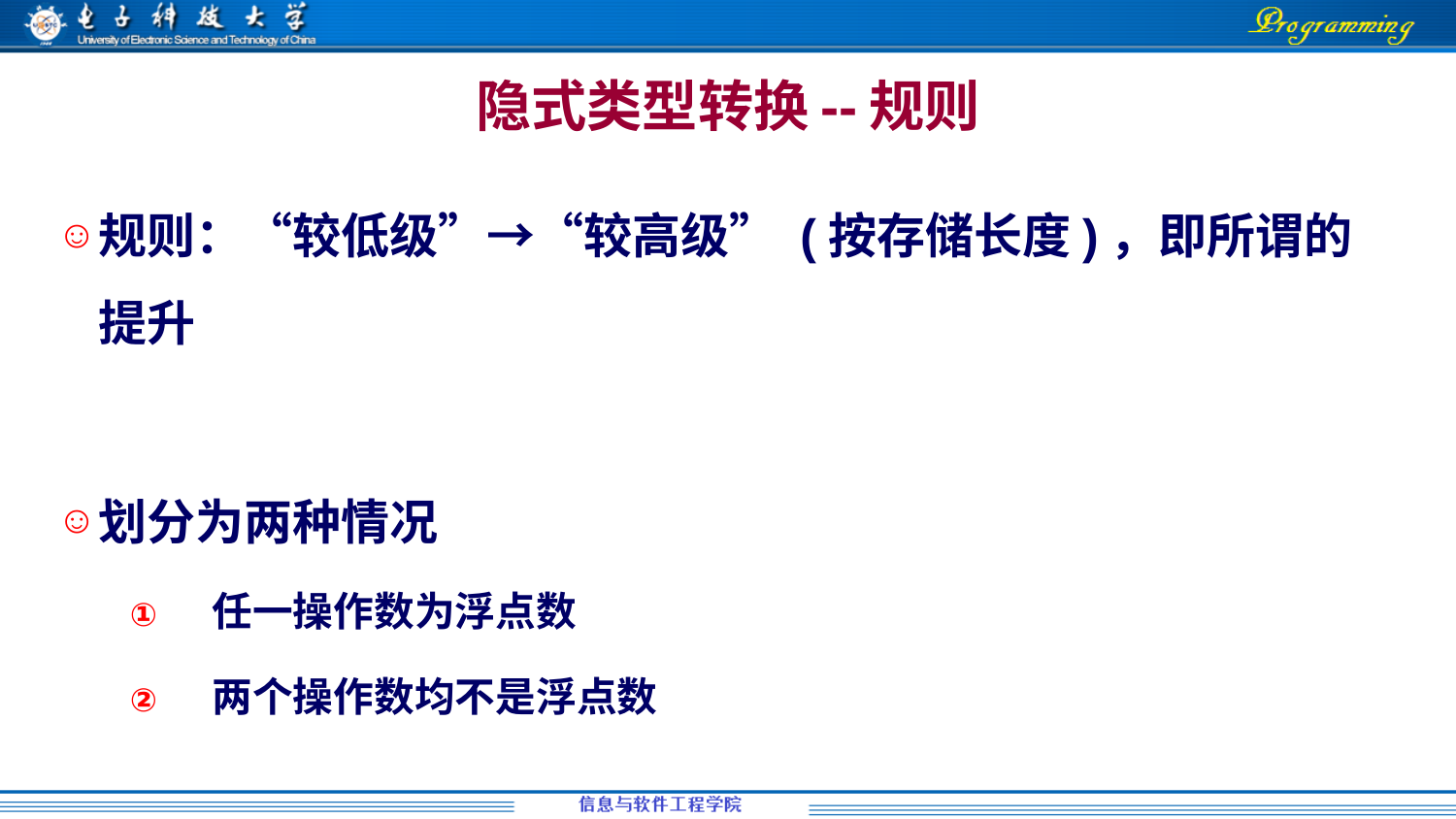

# 隐式类型转换--规则
规则：“较低级”→“较高级” (按存储长度)，即所谓的提升

划分为两种情况
任一操作数为浮点数
两个操作数均不是浮点数